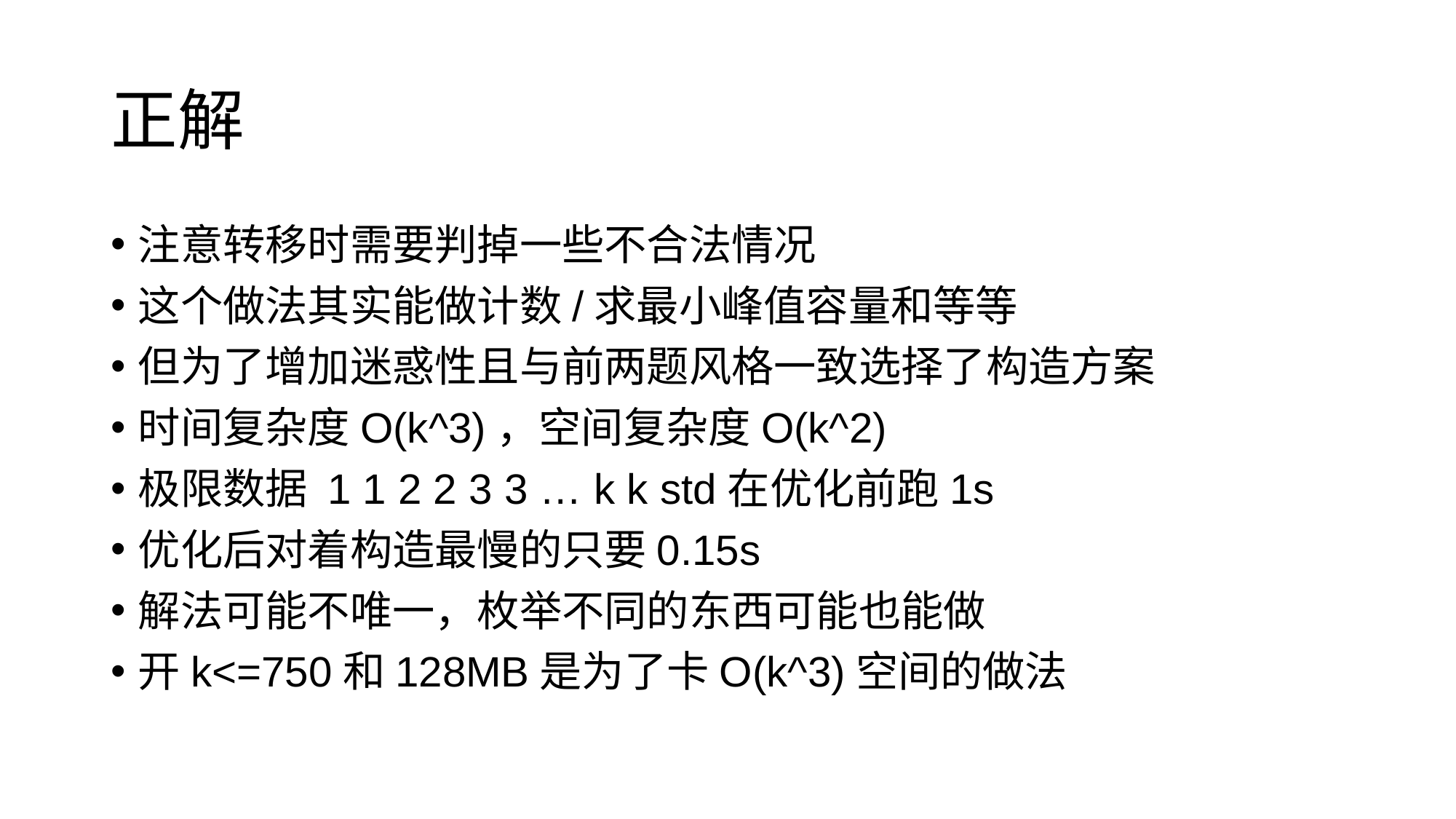

# 正解
注意转移时需要判掉一些不合法情况
这个做法其实能做计数/求最小峰值容量和等等
但为了增加迷惑性且与前两题风格一致选择了构造方案
时间复杂度O(k^3)，空间复杂度O(k^2)
极限数据 1 1 2 2 3 3 … k k std在优化前跑1s
优化后对着构造最慢的只要0.15s
解法可能不唯一，枚举不同的东西可能也能做
开k<=750和128MB是为了卡O(k^3)空间的做法